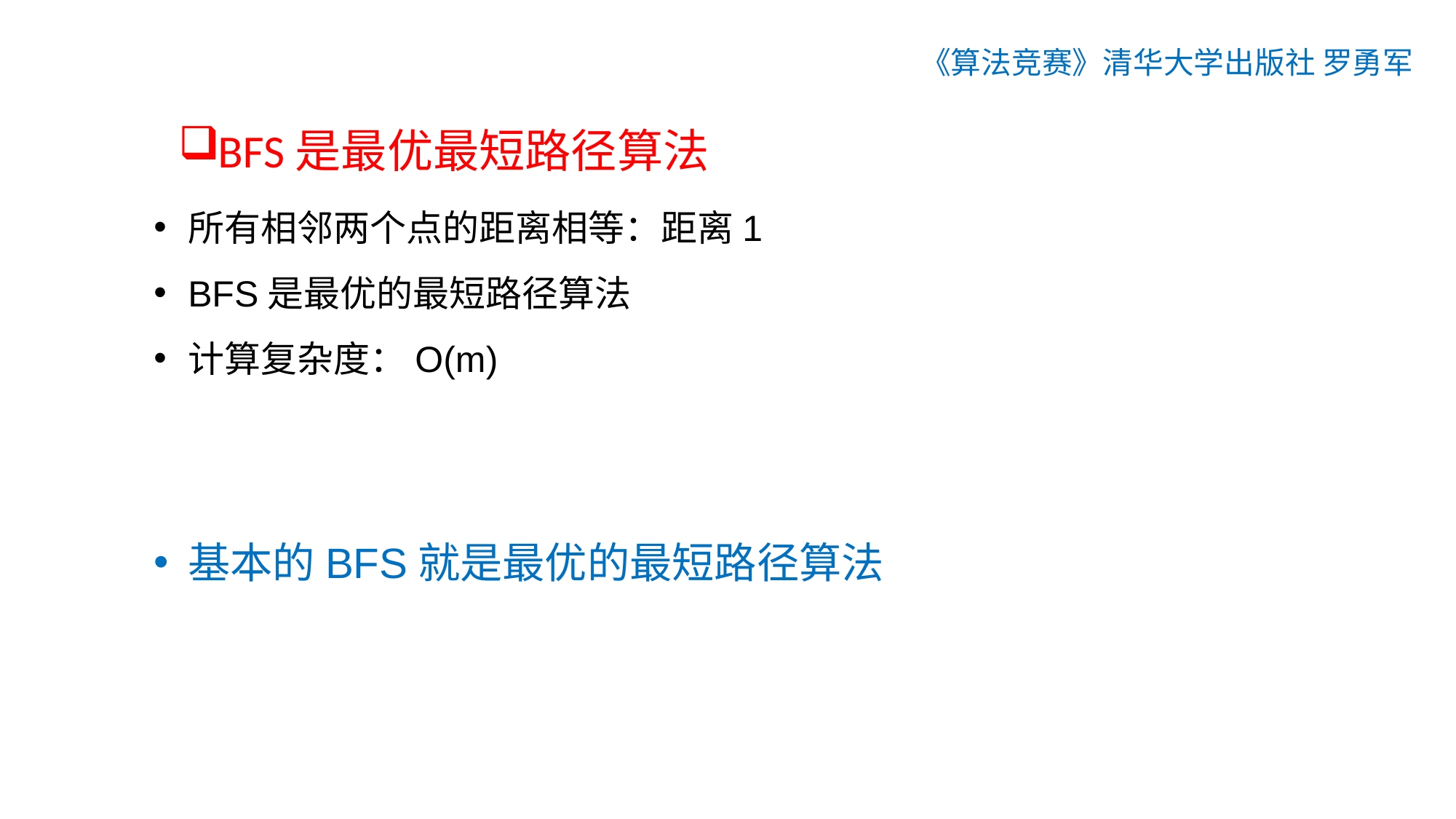

《算法竞赛》清华大学出版社 罗勇军
# BFS是最优最短路径算法
所有相邻两个点的距离相等：距离1
BFS是最优的最短路径算法
计算复杂度：O(m)

基本的BFS就是最优的最短路径算法